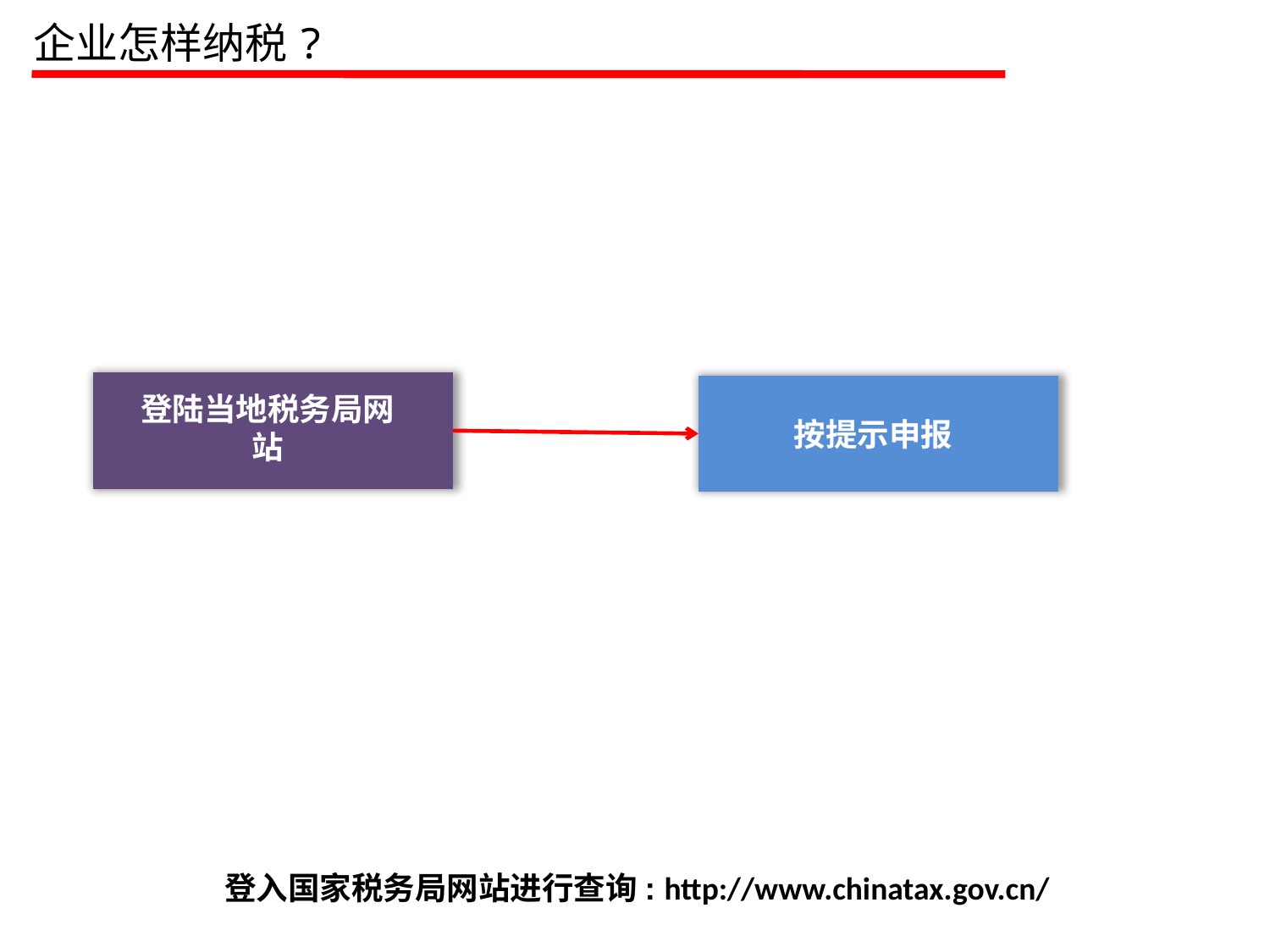

企业怎样纳税?

登陆当地税务局网站

按提示申报
 登入国家税务局网站进行查询: http://www.chinatax.gov.cn/